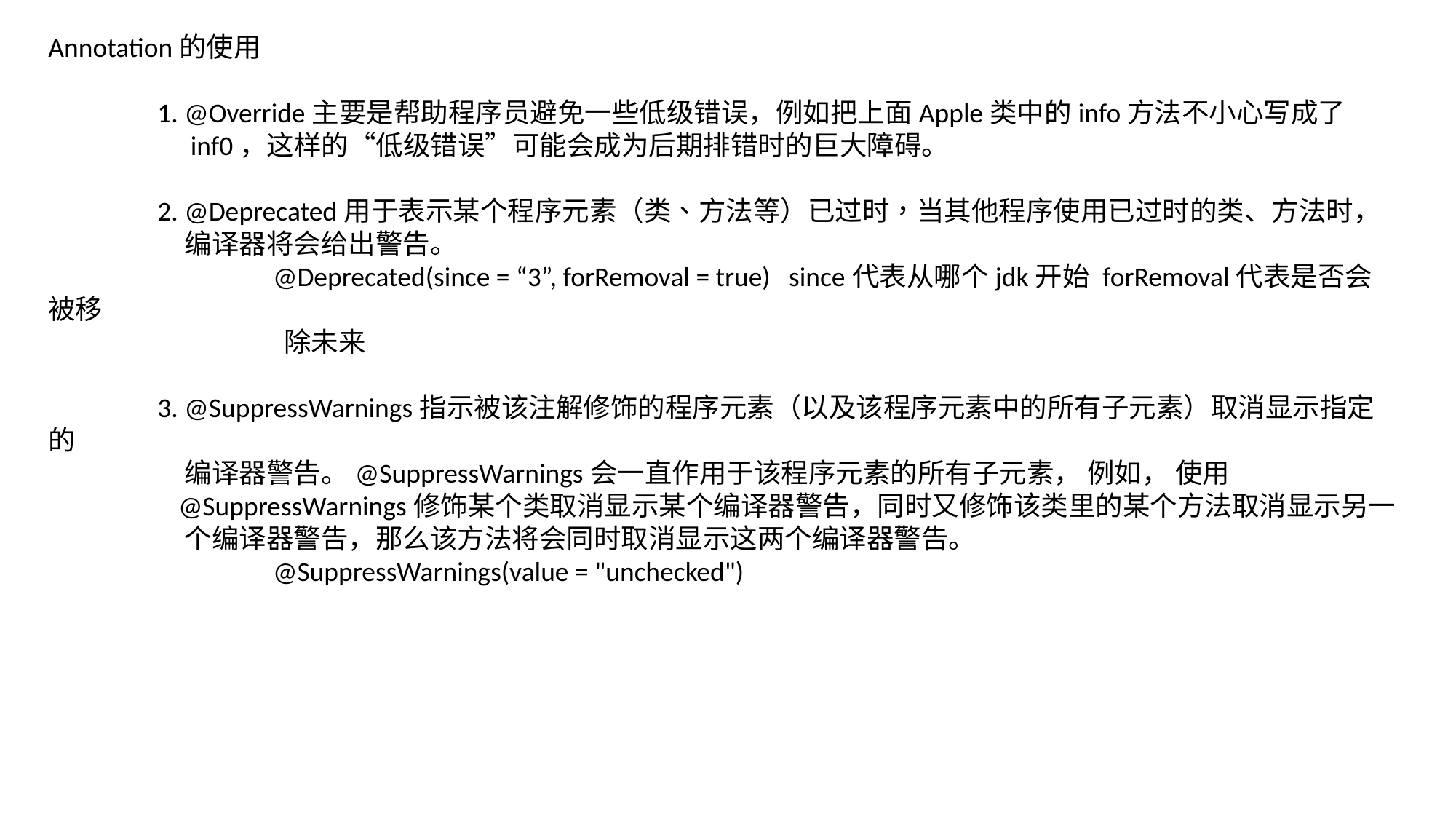

Annotation的使用

	1. @Override主要是帮助程序员避免一些低级错误，例如把上面Apple类中的info方法不小心写成了
                       inf0，这样的“低级错误”可能会成为后期排错时的巨大障碍。

	2. @Deprecated用于表示某个程序元素（类、方法等）已过时，当其他程序使用已过时的类、方法时，
                     编译器将会给出警告。
		 @Deprecated(since = “3”, forRemoval = true)   since代表从哪个jdk开始 forRemoval代表是否会被移
                                     除未来

	3. @SuppressWarnings指示被该注解修饰的程序元素（以及该程序元素中的所有子元素）取消显示指定的
                     编译器警告。@SuppressWarnings会一直作用于该程序元素的所有子元素， 例如， 使用
                     @SuppressWarnings修饰某个类取消显示某个编译器警告，同时又修饰该类里的某个方法取消显示另一
                     个编译器警告，那么该方法将会同时取消显示这两个编译器警告。
		 @SuppressWarnings(value = "unchecked")